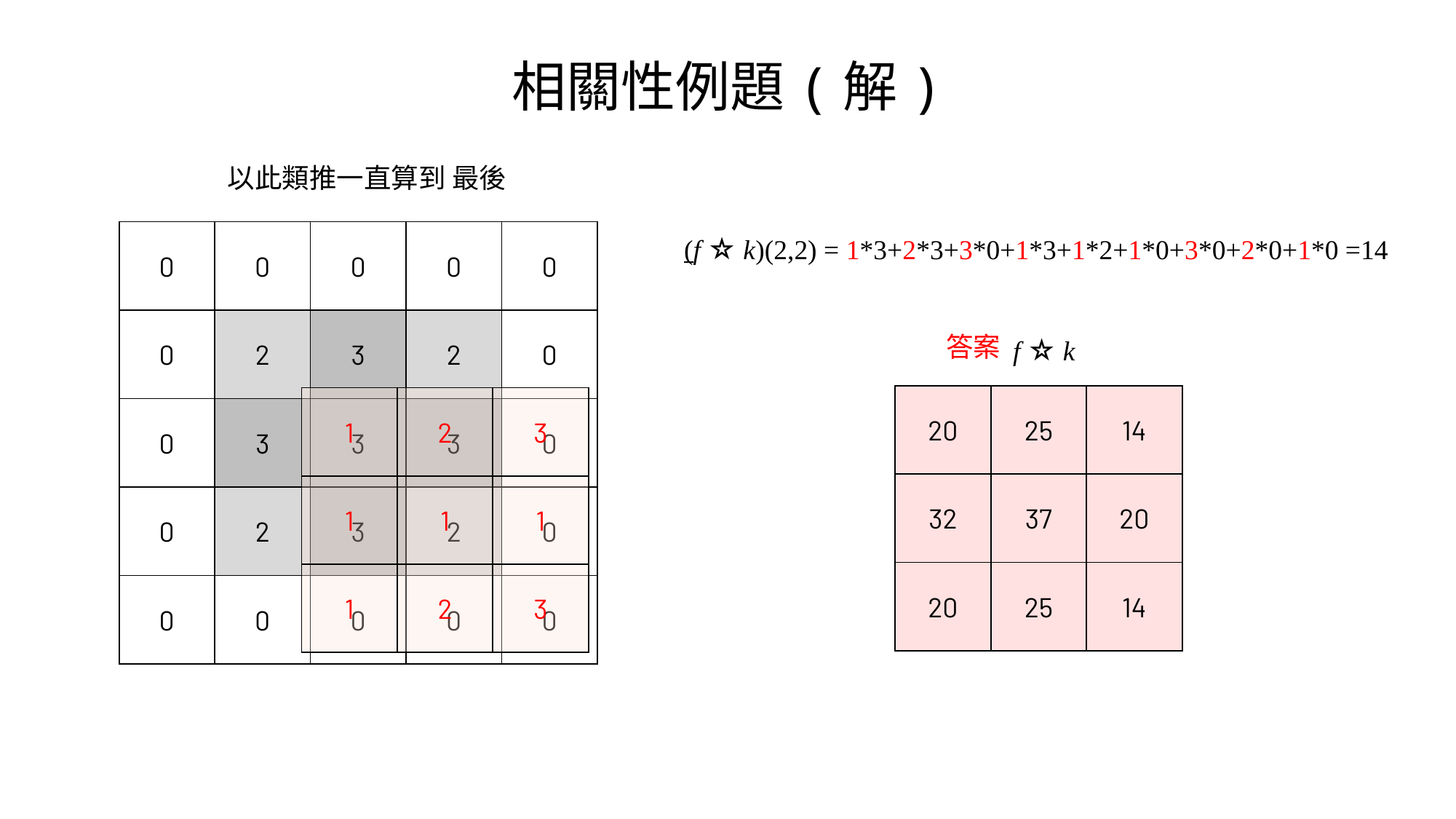

相關性例題(解)
以此類推一直算到 最後
| 0 | 0 | 0 | 0 | 0 |
| --- | --- | --- | --- | --- |
| 0 | 2 | 3 | 2 | 0 |
| 0 | 3 | 3 | 3 | 0 |
| 0 | 2 | 3 | 2 | 0 |
| 0 | 0 | 0 | 0 | 0 |
(f ☆ k)(2,2) = 1*3+2*3+3*0+1*3+1*2+1*0+3*0+2*0+1*0 =14
答案
f ☆ k
| 20 | 25 | 14 |
| --- | --- | --- |
| 32 | 37 | 20 |
| 20 | 25 | 14 |
| 1 | 2 | 3 |
| --- | --- | --- |
| 1 | 1 | 1 |
| 1 | 2 | 3 |